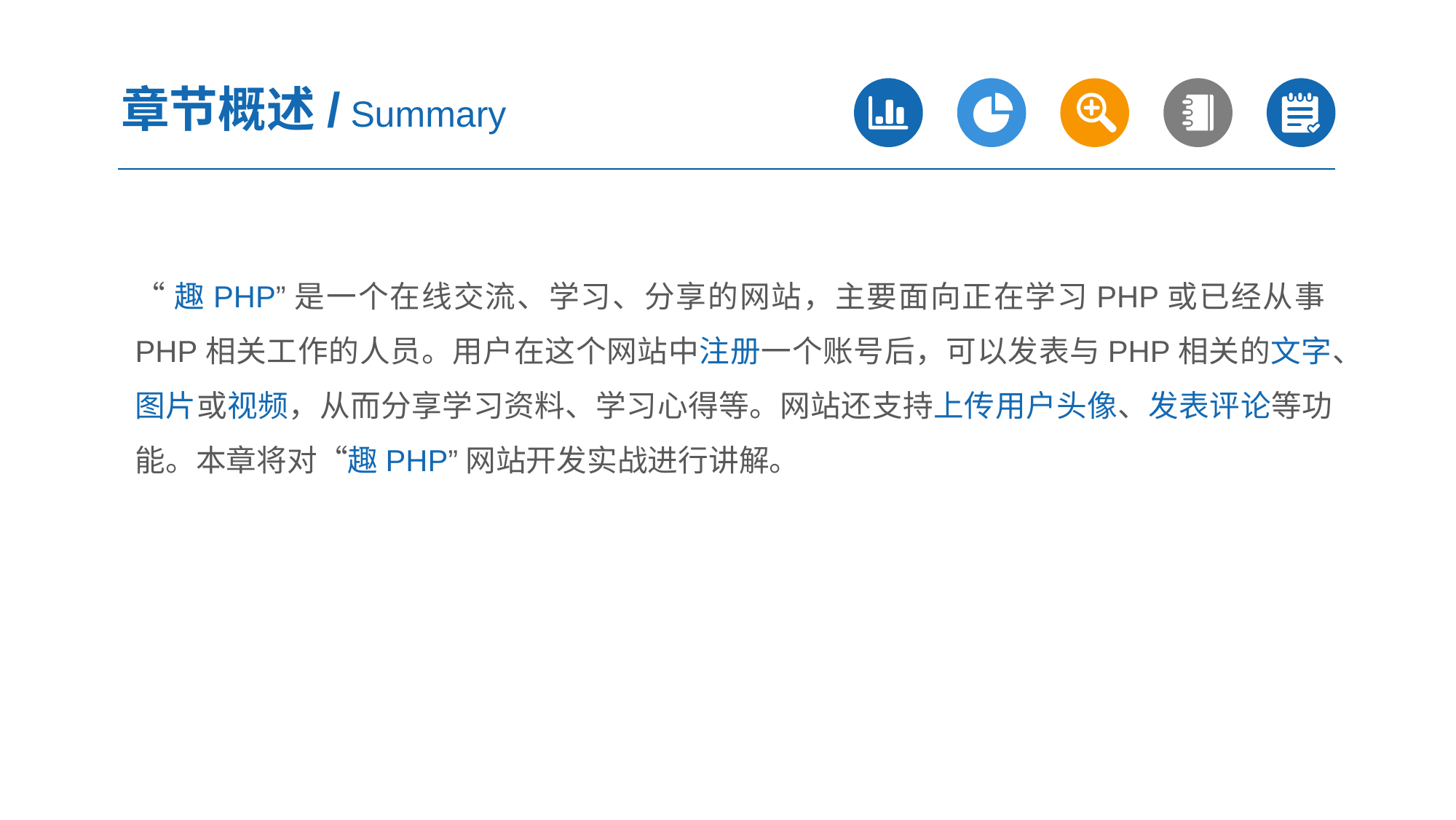

章节概述/ Summary
“趣PHP”是一个在线交流、学习、分享的网站，主要面向正在学习PHP或已经从事PHP相关工作的人员。用户在这个网站中注册一个账号后，可以发表与PHP相关的文字、图片或视频，从而分享学习资料、学习心得等。网站还支持上传用户头像、发表评论等功能。本章将对“趣PHP”网站开发实战进行讲解。